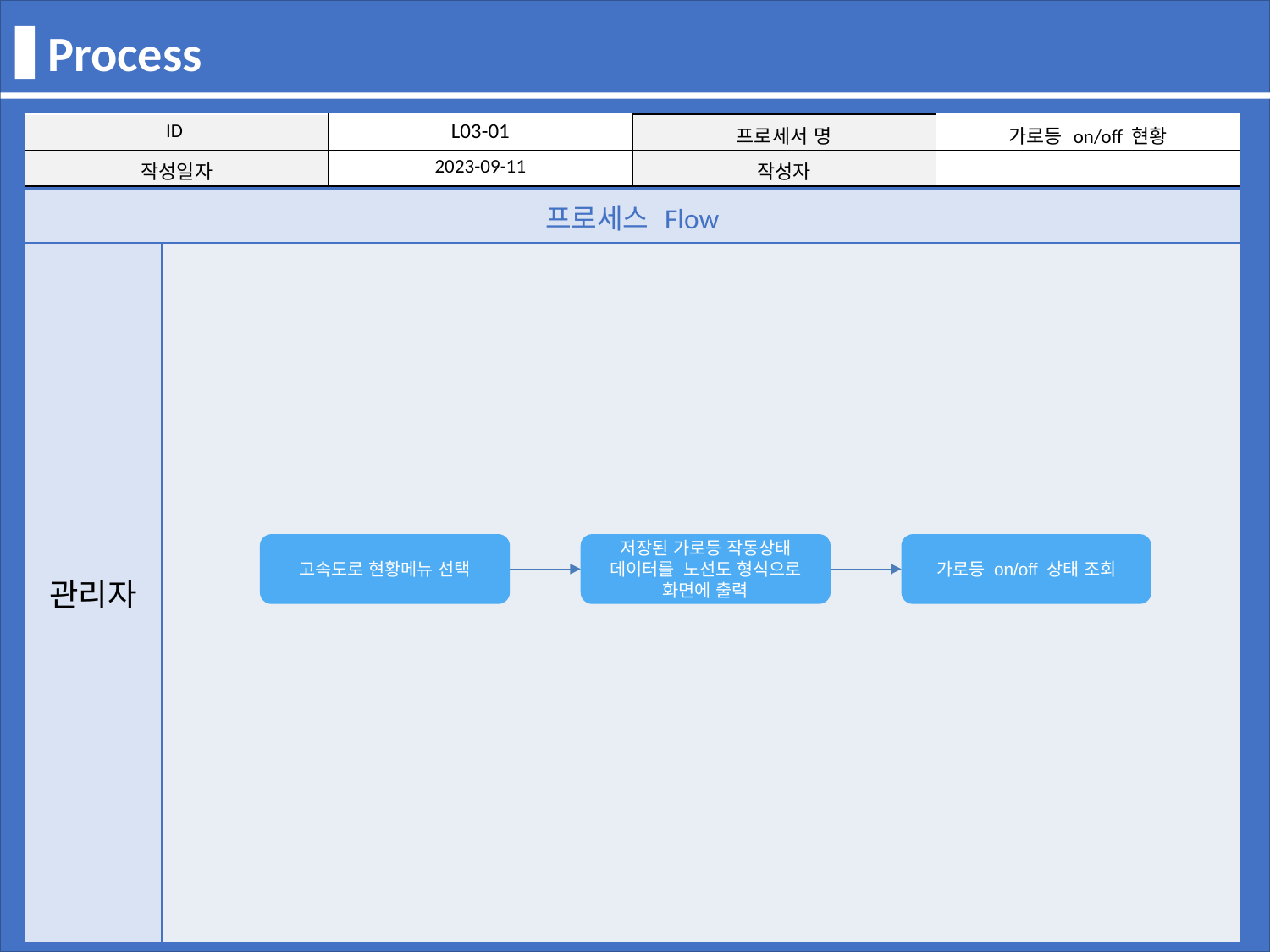

Process

| ID | L03-01 | 프로세서 명 | 가로등 on/off 현황 |
| --- | --- | --- | --- |
| 작성일자 | 2023-09-11 | 작성자 |  |
| 프로세스 Flow |  |
| --- | --- |
| 관리자 |  |
고속도로 현황메뉴 선택
저장된 가로등 작동상태 데이터를  노선도 형식으로 화면에 출력
가로등 on/off 상태 조회